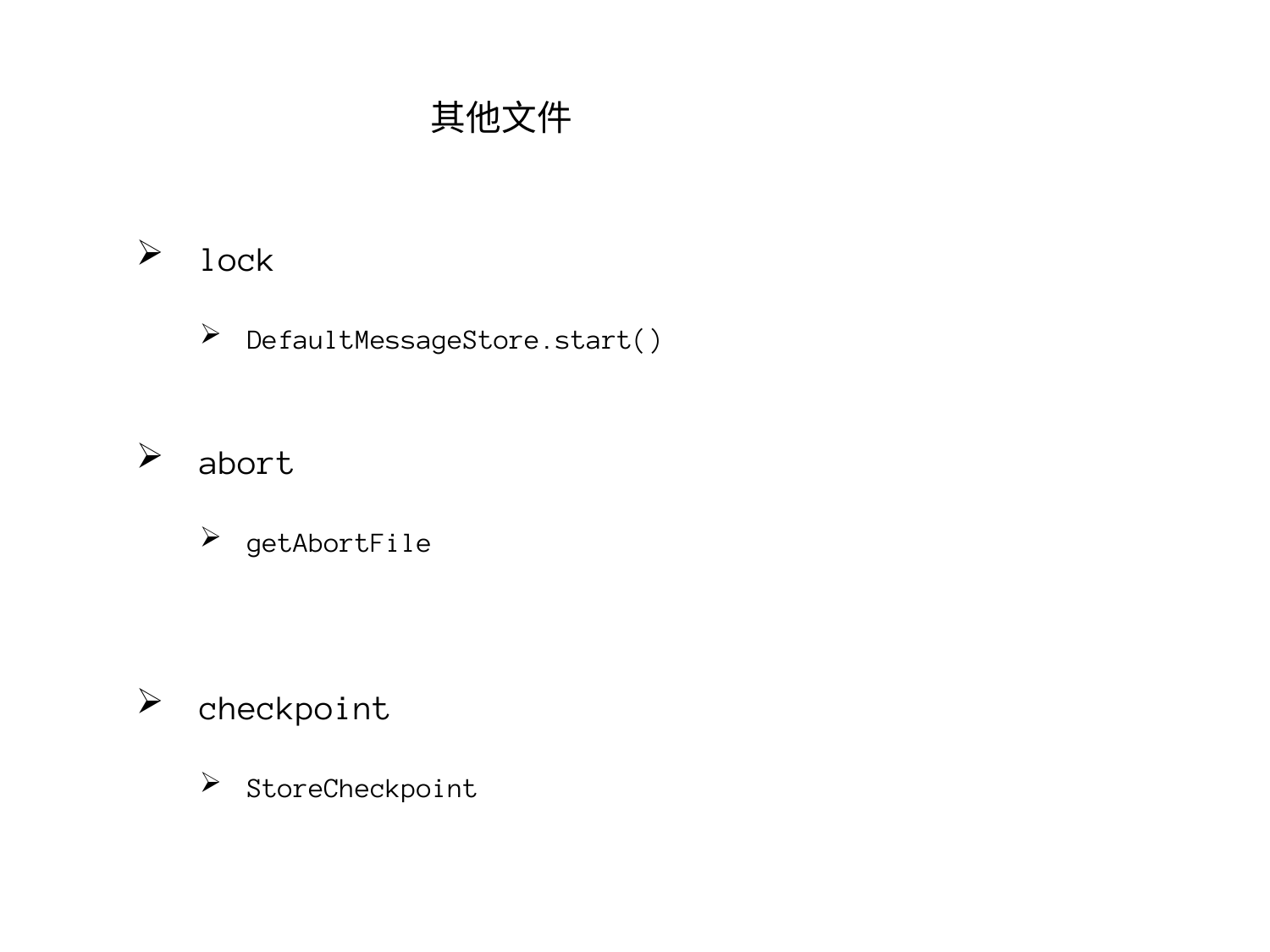

e
	                             其他文件

lock

DefaultMessageStore.start()

abort

getAbortFile

checkpoint

StoreCheckpoint